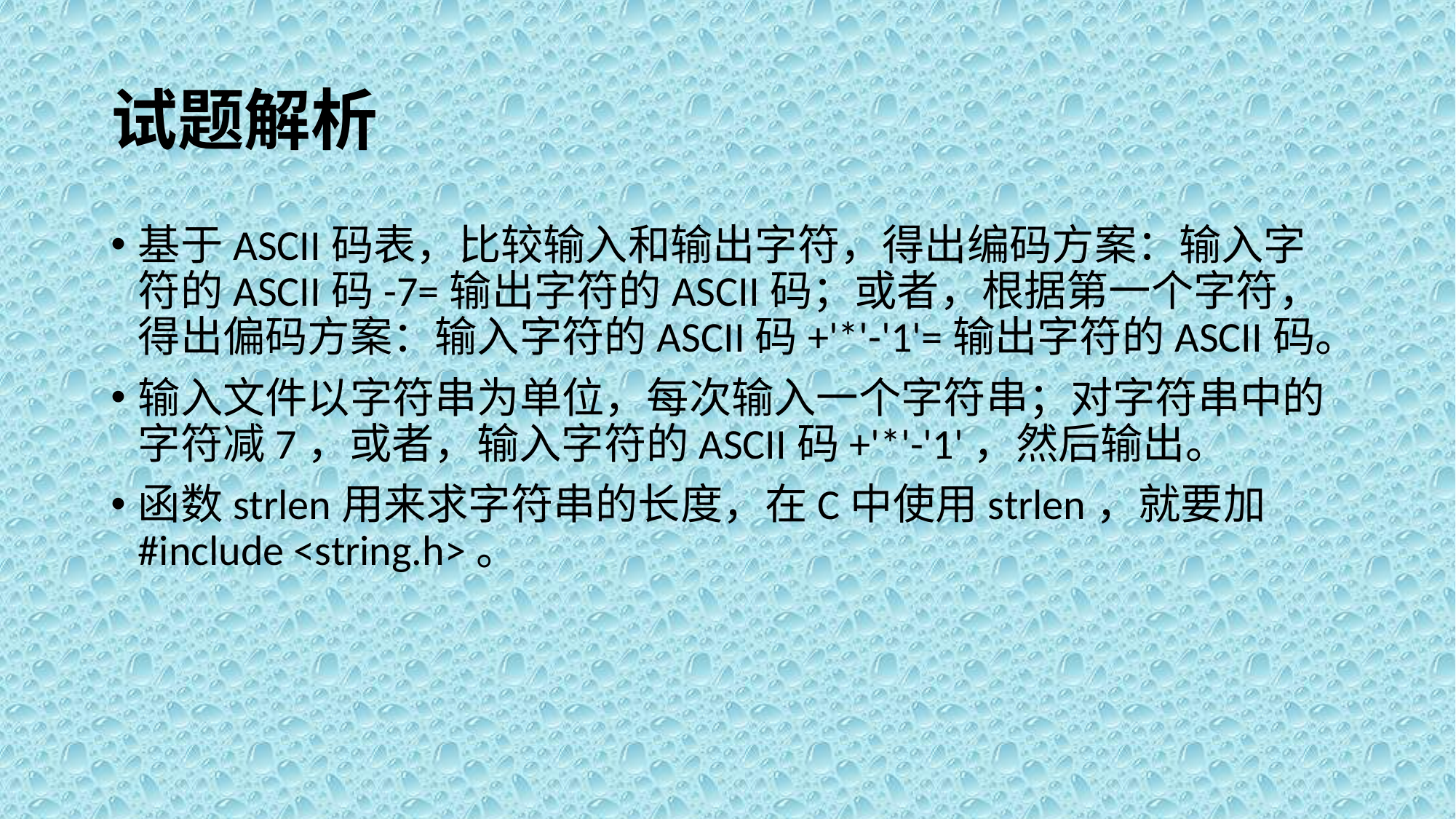

# 试题解析
基于ASCII码表，比较输入和输出字符，得出编码方案：输入字符的ASCII码-7=输出字符的ASCII码；或者，根据第一个字符，得出偏码方案：输入字符的ASCII码+'*'-'1'=输出字符的ASCII码。
输入文件以字符串为单位，每次输入一个字符串；对字符串中的字符减7，或者，输入字符的ASCII码+'*'-'1'，然后输出。
函数strlen用来求字符串的长度，在C中使用strlen，就要加#include <string.h>。